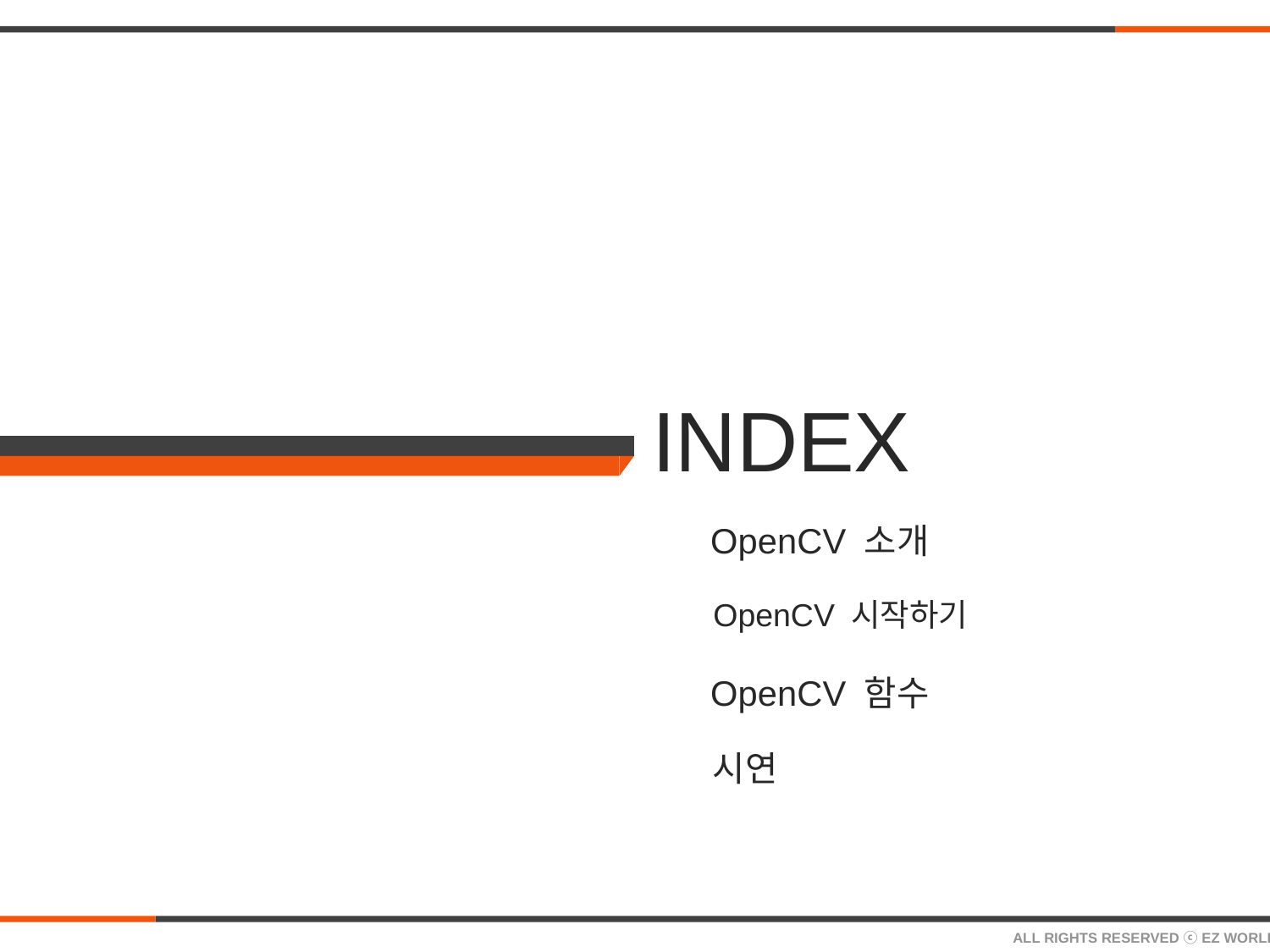

INDEX

OpenCV 소개
OpenCV 시작하기
OpenCV 함수
시연